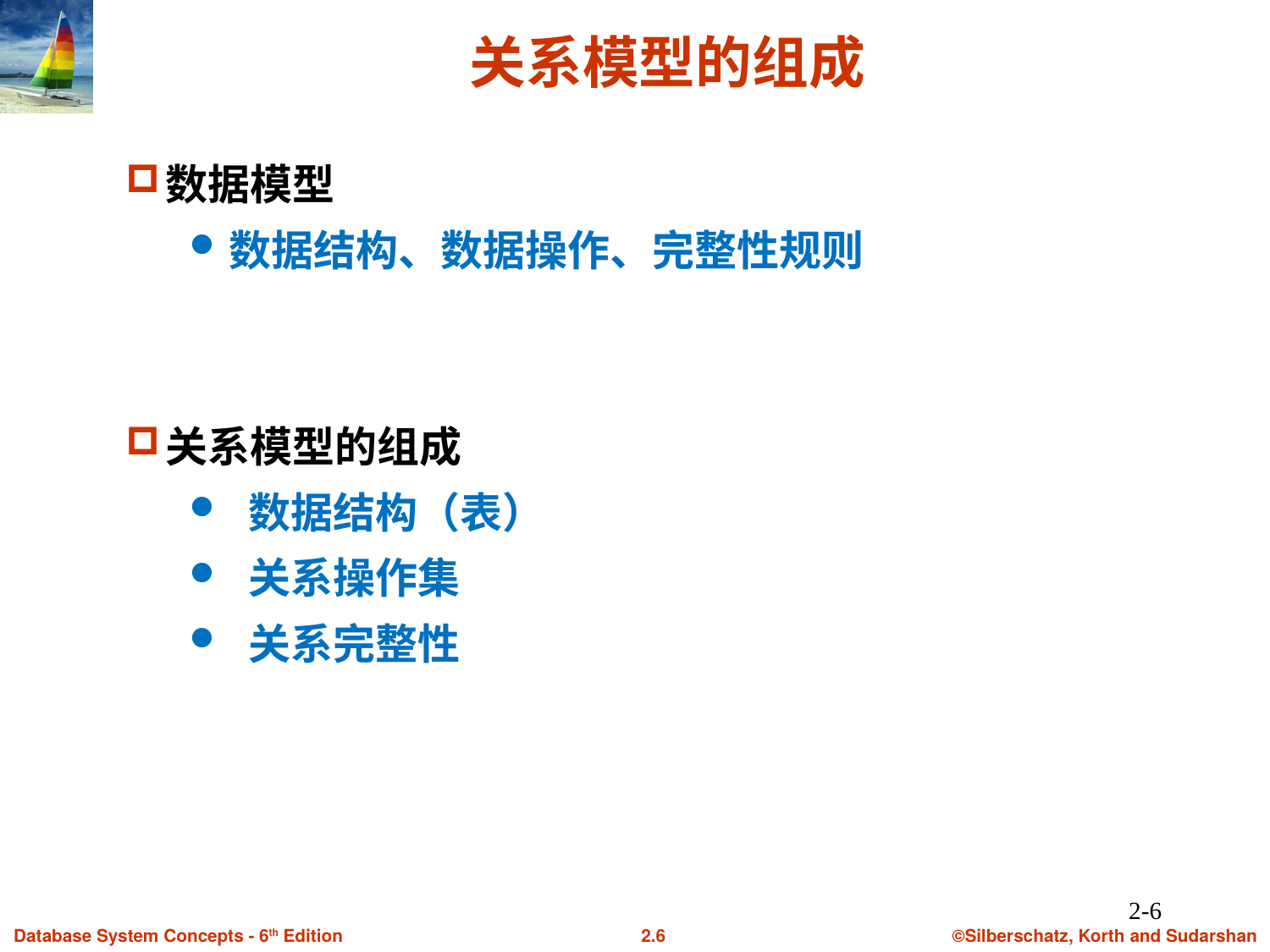

# 关系模型的组成
数据模型
数据结构、数据操作、完整性规则

关系模型的组成
 数据结构（表）
 关系操作集
 关系完整性

2-6